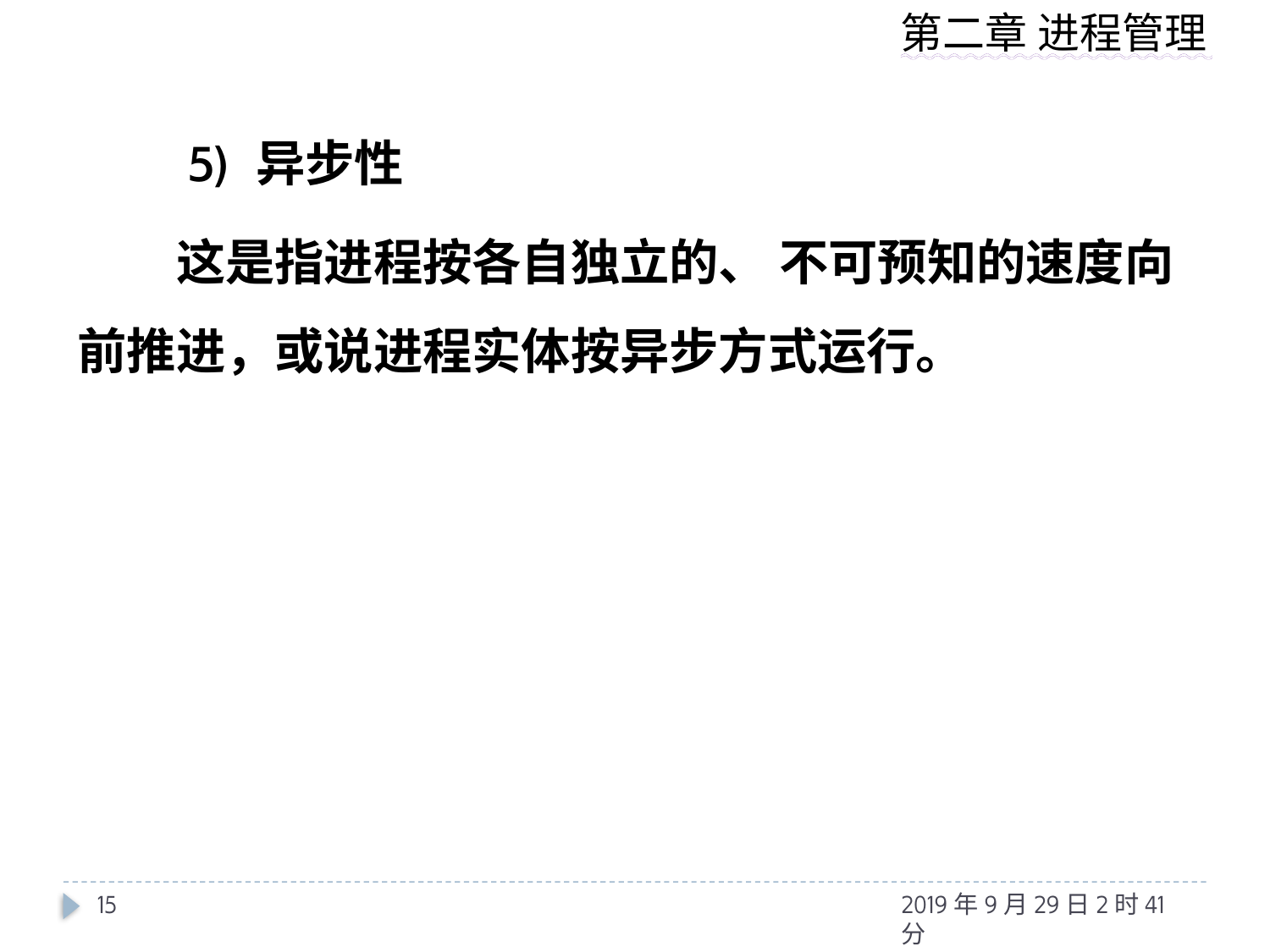

5) 异步性
　　这是指进程按各自独立的、 不可预知的速度向前推进，或说进程实体按异步方式运行。

15
2019年9月29日2时41分